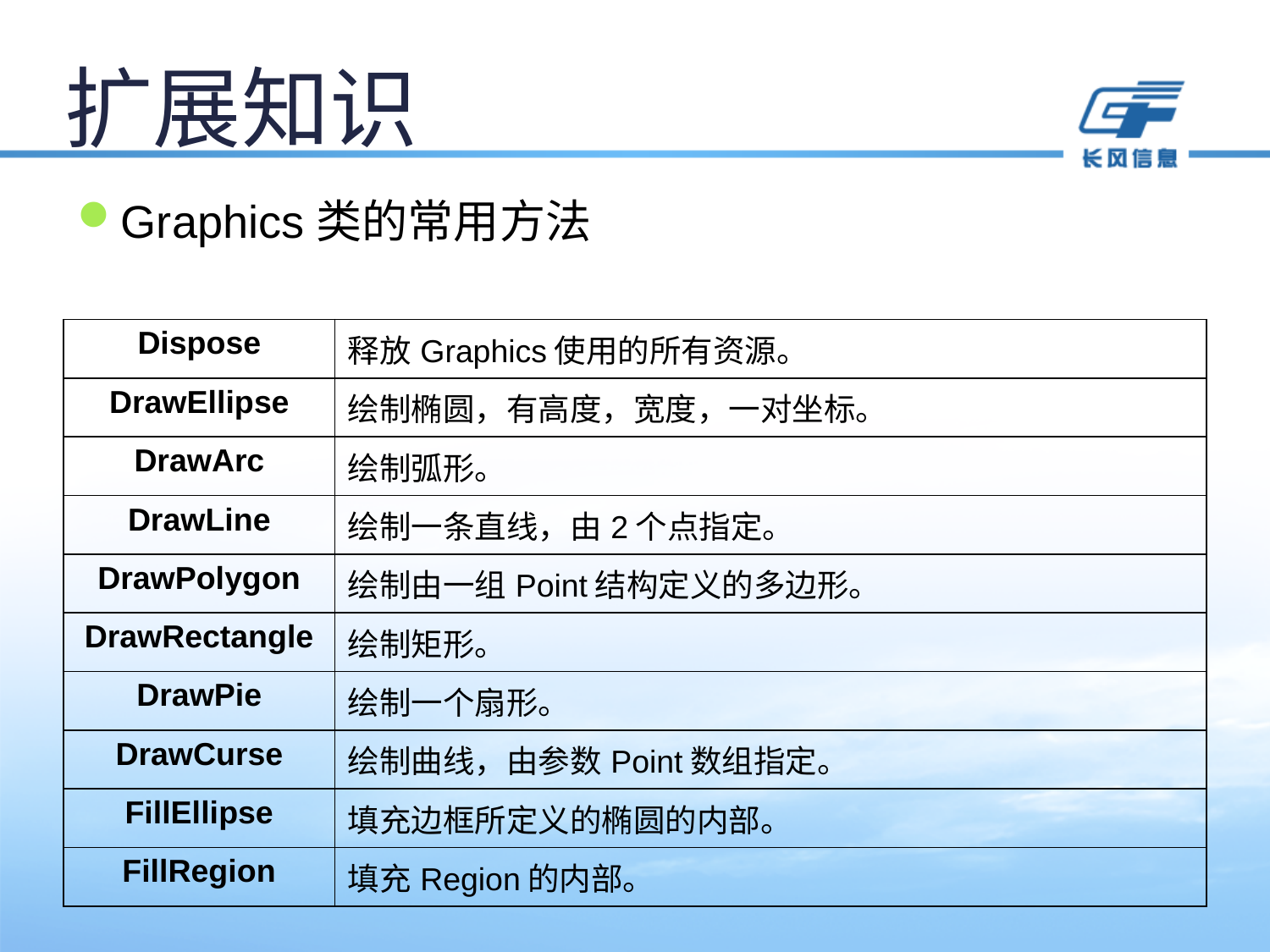

# 扩展知识
Graphics类的常用方法

| Dispose | 释放Graphics使用的所有资源。 |
| --- | --- |
| DrawEllipse | 绘制椭圆，有高度，宽度，一对坐标。 |
| DrawArc | 绘制弧形。 |
| DrawLine | 绘制一条直线，由2个点指定。 |
| DrawPolygon | 绘制由一组Point结构定义的多边形。 |
| DrawRectangle | 绘制矩形。 |
| DrawPie | 绘制一个扇形。 |
| DrawCurse | 绘制曲线，由参数Point数组指定。 |
| FillEllipse | 填充边框所定义的椭圆的内部。 |
| FillRegion | 填充Region的内部。 |